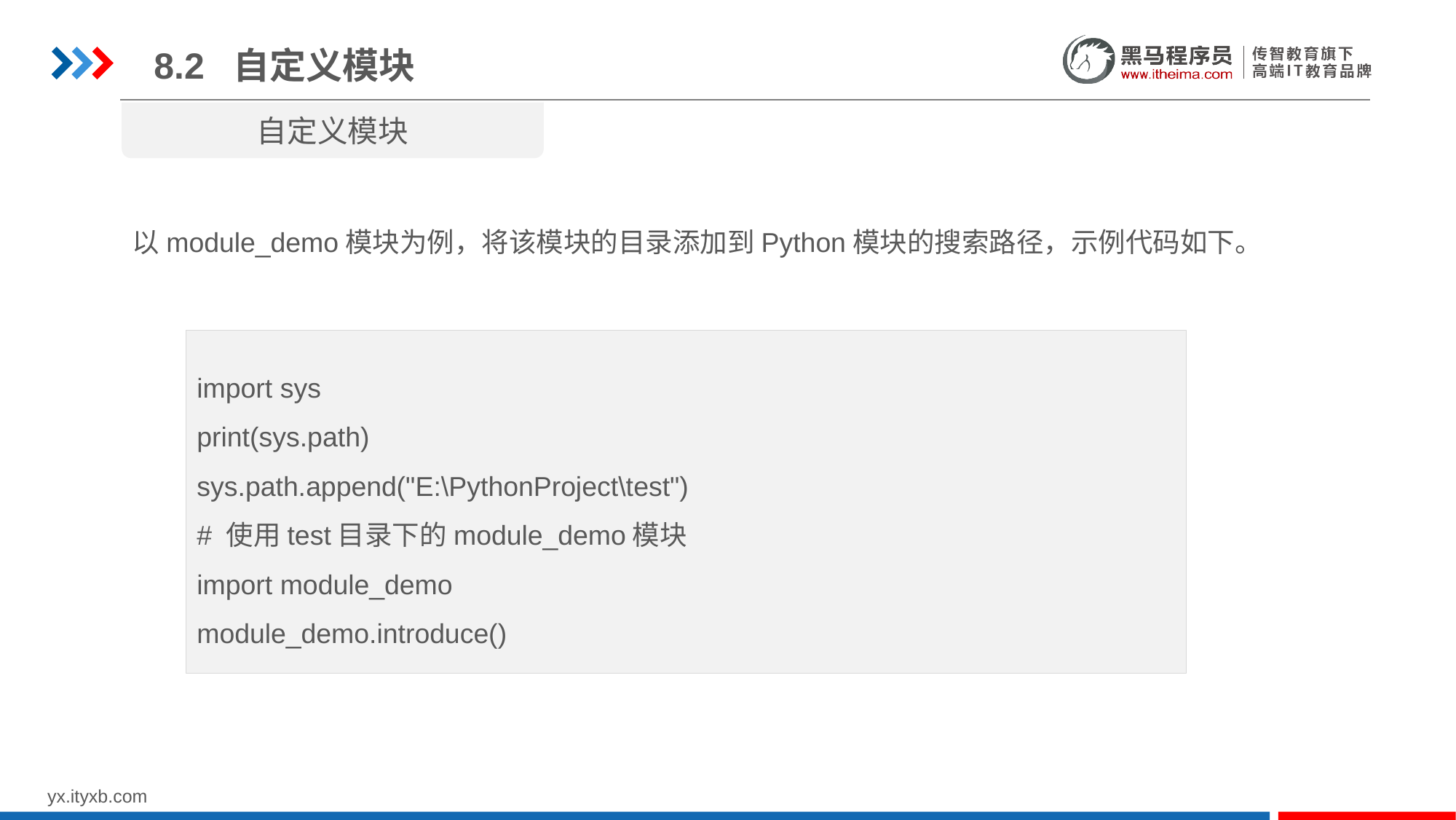

8.2  自定义模块

自定义模块
以module_demo模块为例，将该模块的目录添加到Python模块的搜索路径，示例代码如下。
import sys
print(sys.path)
sys.path.append("E:\PythonProject\test")
# 使用test目录下的module_demo模块
import module_demo
module_demo.introduce()